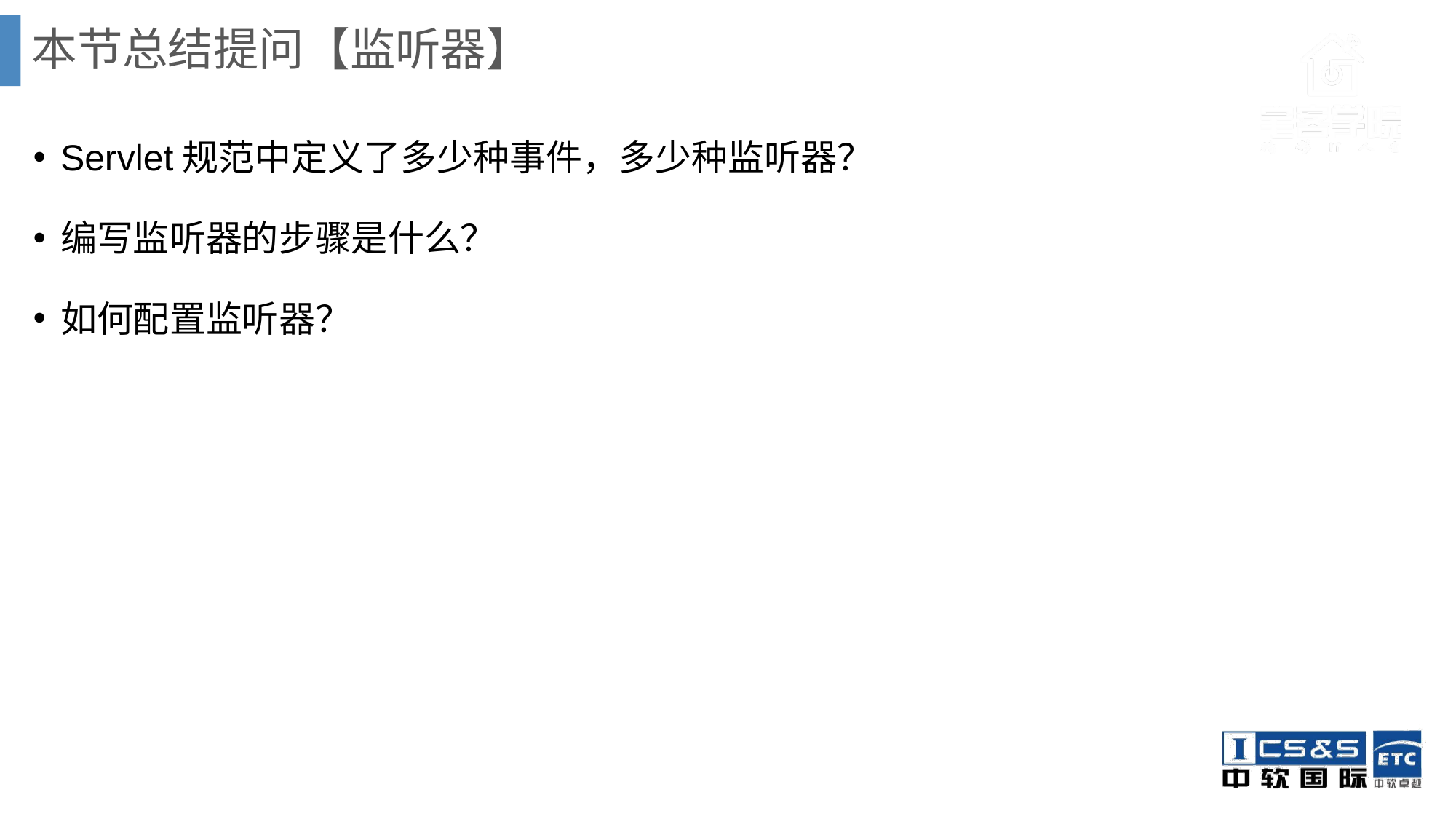

# 本节总结提问【监听器】
Servlet规范中定义了多少种事件，多少种监听器？
编写监听器的步骤是什么？
如何配置监听器？